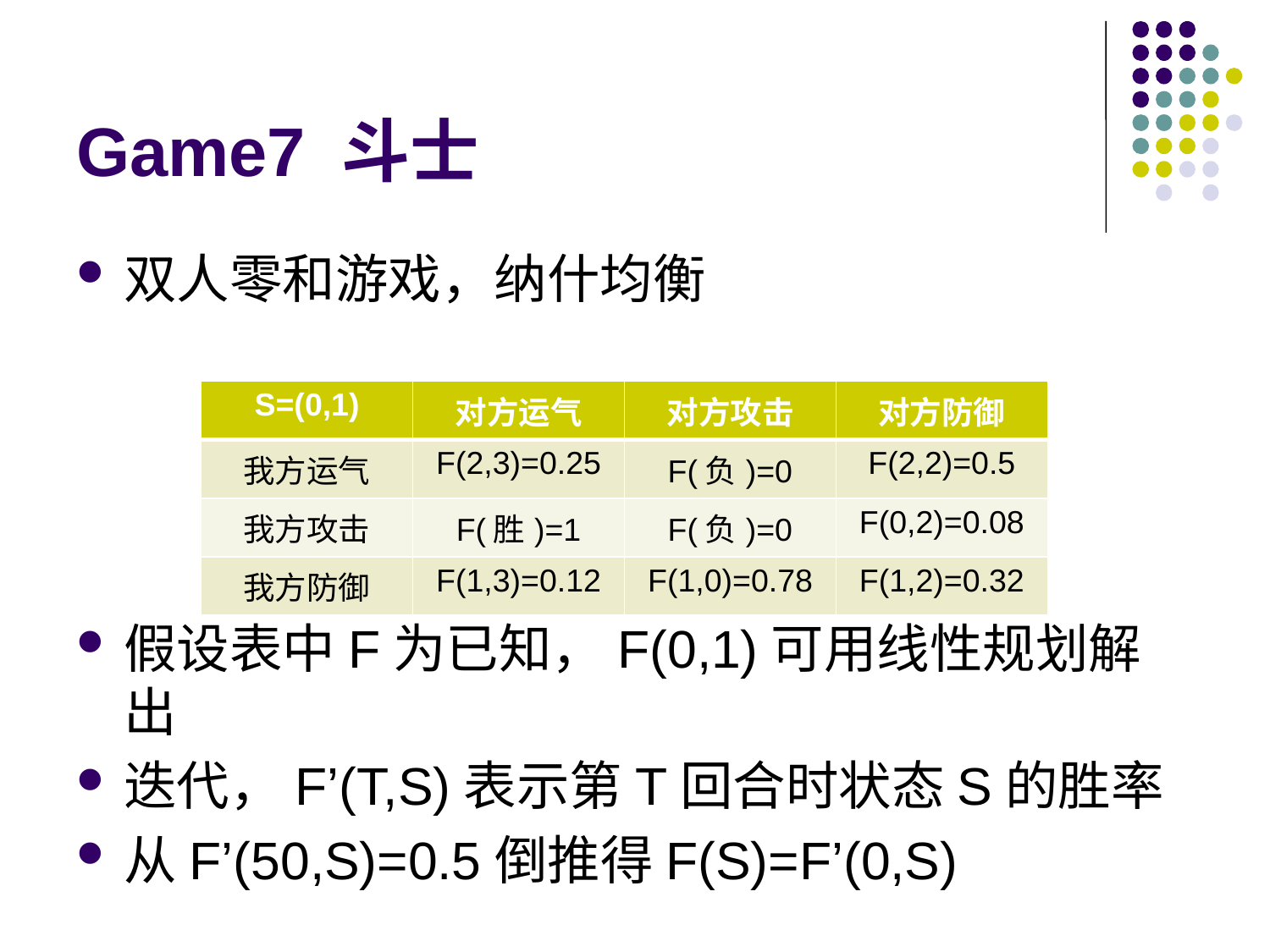

# Game7 斗士
双人零和游戏，纳什均衡

假设表中F为已知，F(0,1)可用线性规划解出
迭代，F’(T,S)表示第T回合时状态S的胜率
从F’(50,S)=0.5倒推得F(S)=F’(0,S)

| S=(0,1) | 对方运气 | 对方攻击 | 对方防御 |
| --- | --- | --- | --- |
| 我方运气 | F(2,3)=0.25 | F(负)=0 | F(2,2)=0.5 |
| 我方攻击 | F(胜)=1 | F(负)=0 | F(0,2)=0.08 |
| 我方防御 | F(1,3)=0.12 | F(1,0)=0.78 | F(1,2)=0.32 |